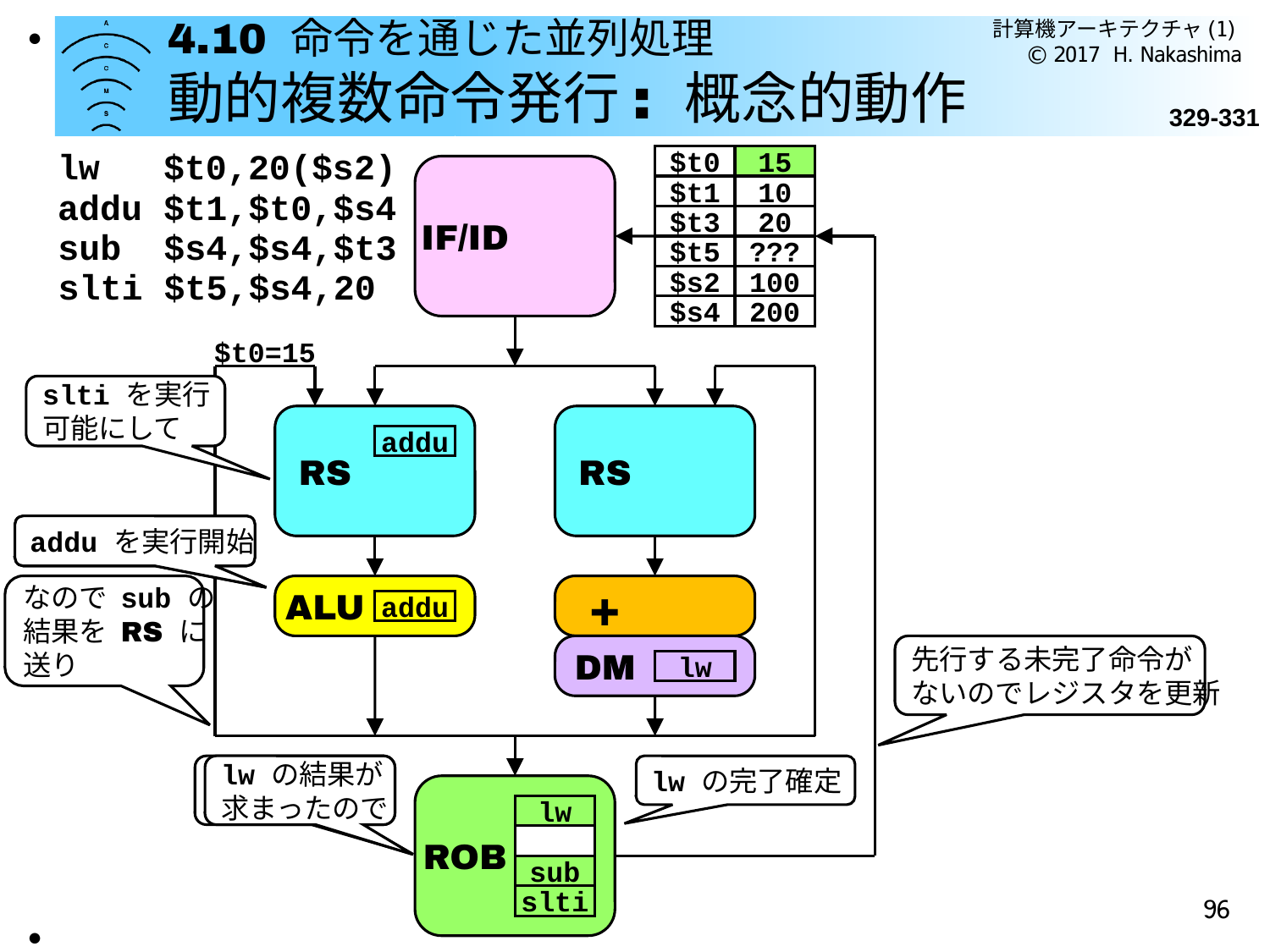

計算機アーキテクチャ(1)  © 2017  H. Nakashima
●
# 4.10 命令を通じた並列処理 動的複数命令発行: 概念的動作
329-331
lw   $t0,20($s2)
addu $t1,$t0,$s4
sub  $s4,$s4,$t3
slti $t5,$s4,20
$t0
???
15

$t1
10
$t3
20
IF/ID
RS
RS
ALU
+
DM
ROB
$t5
???
$s2
100
$s4
200
$t0=15

slti を実行
可能にして

addu
addu
slti を実行開始
addu を実行開始
なので sub の
結果を RS に
送り

slti
addu

先行する未完了命令が
ないのでレジスタを更新
lw
sub の結果は
求まったが ...
lw の結果が
求まったので
lw の完了確定

lw

sub
96

slti
●